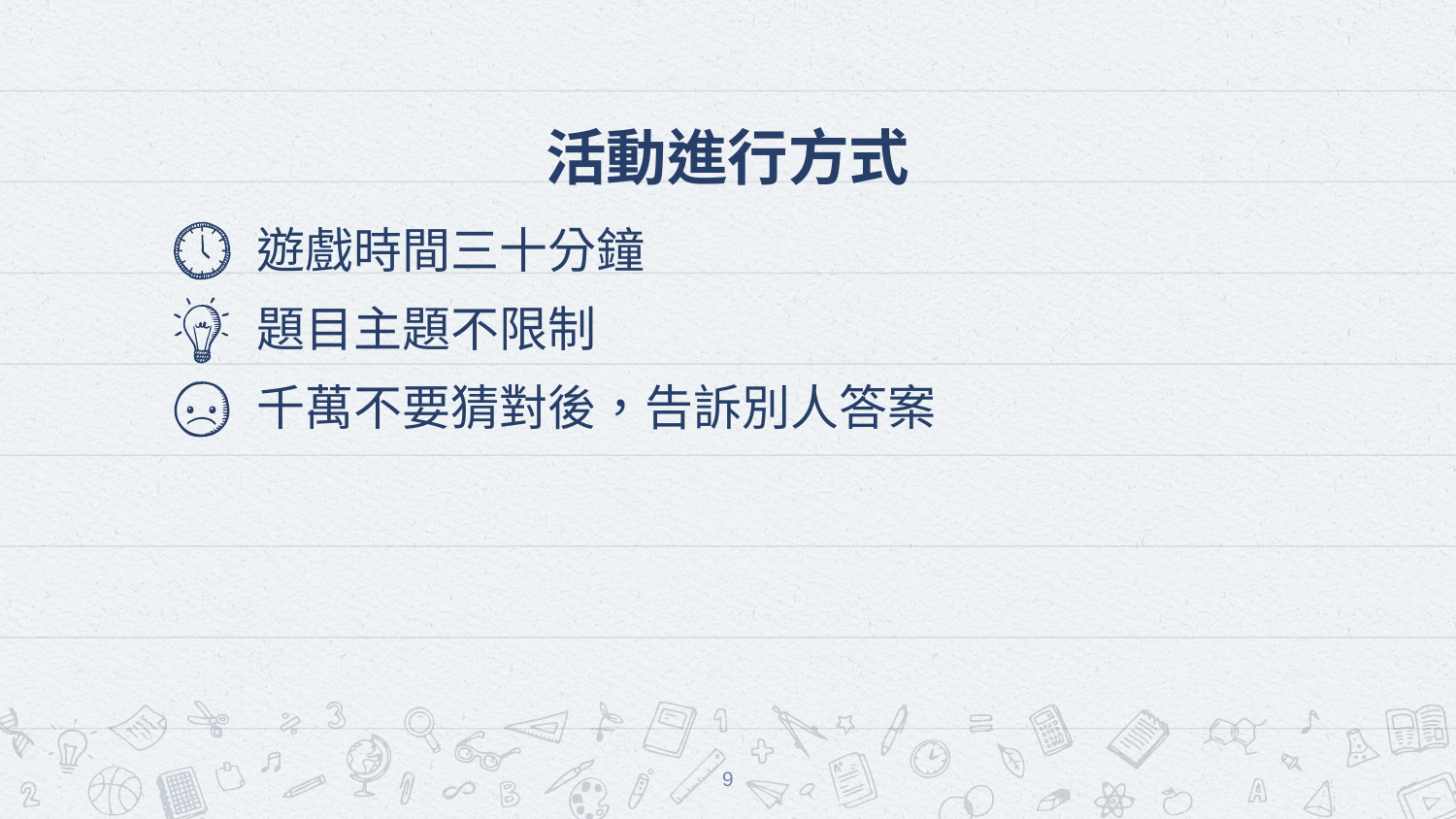

# 活動進行方式
遊戲時間三十分鐘
題目主題不限制
千萬不要猜對後，告訴別人答案

9